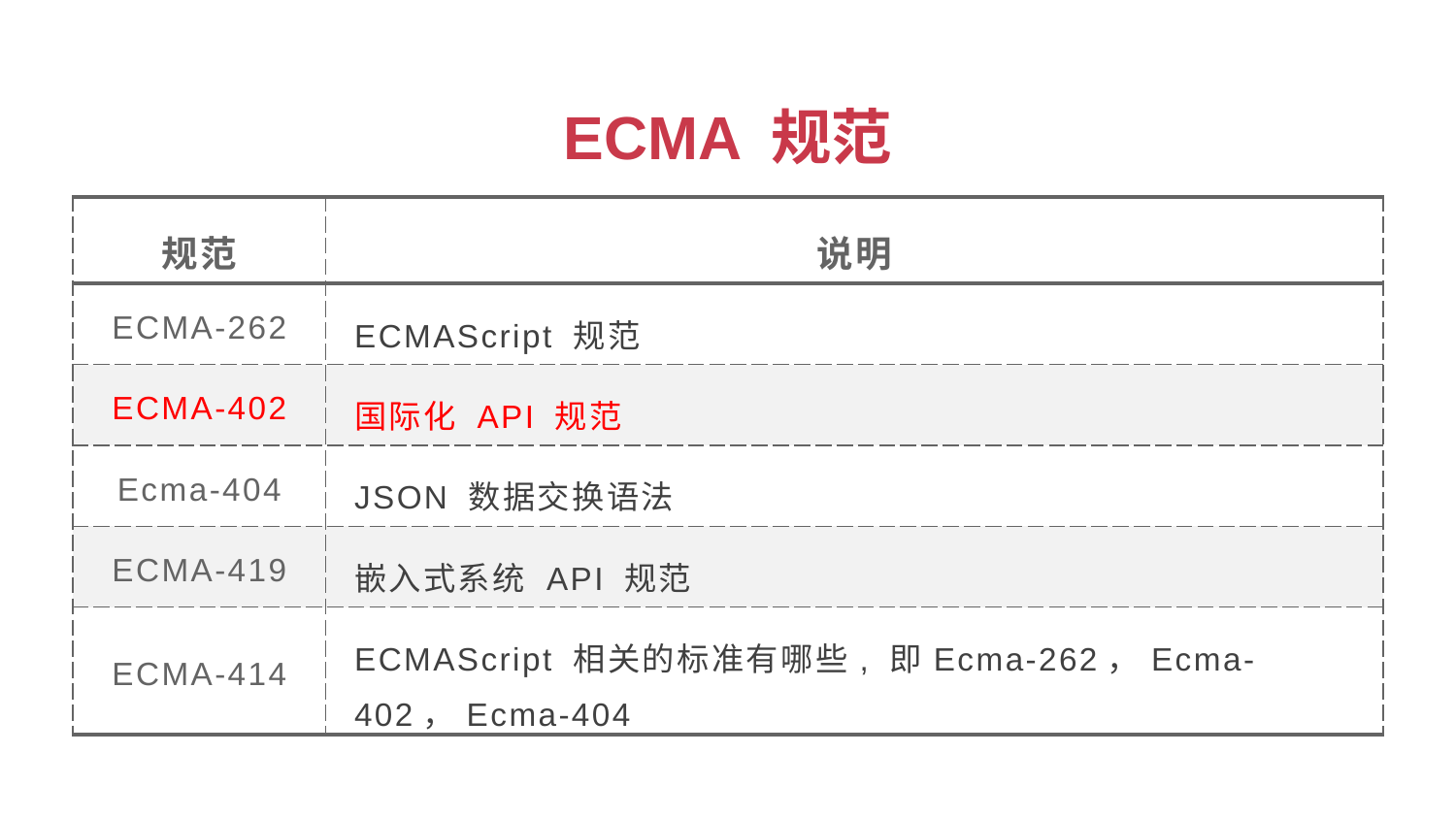

ECMA 规范
| 规范 | 说明 |
| --- | --- |
| ECMA-262 | ECMAScript 规范 |
| ECMA-402 | 国际化 API 规范 |
| Ecma-404 | JSON 数据交换语法 |
| ECMA-419 | 嵌入式系统 API 规范 |
| ECMA-414 | ECMAScript 相关的标准有哪些, 即Ecma-262，Ecma-402，Ecma-404 |